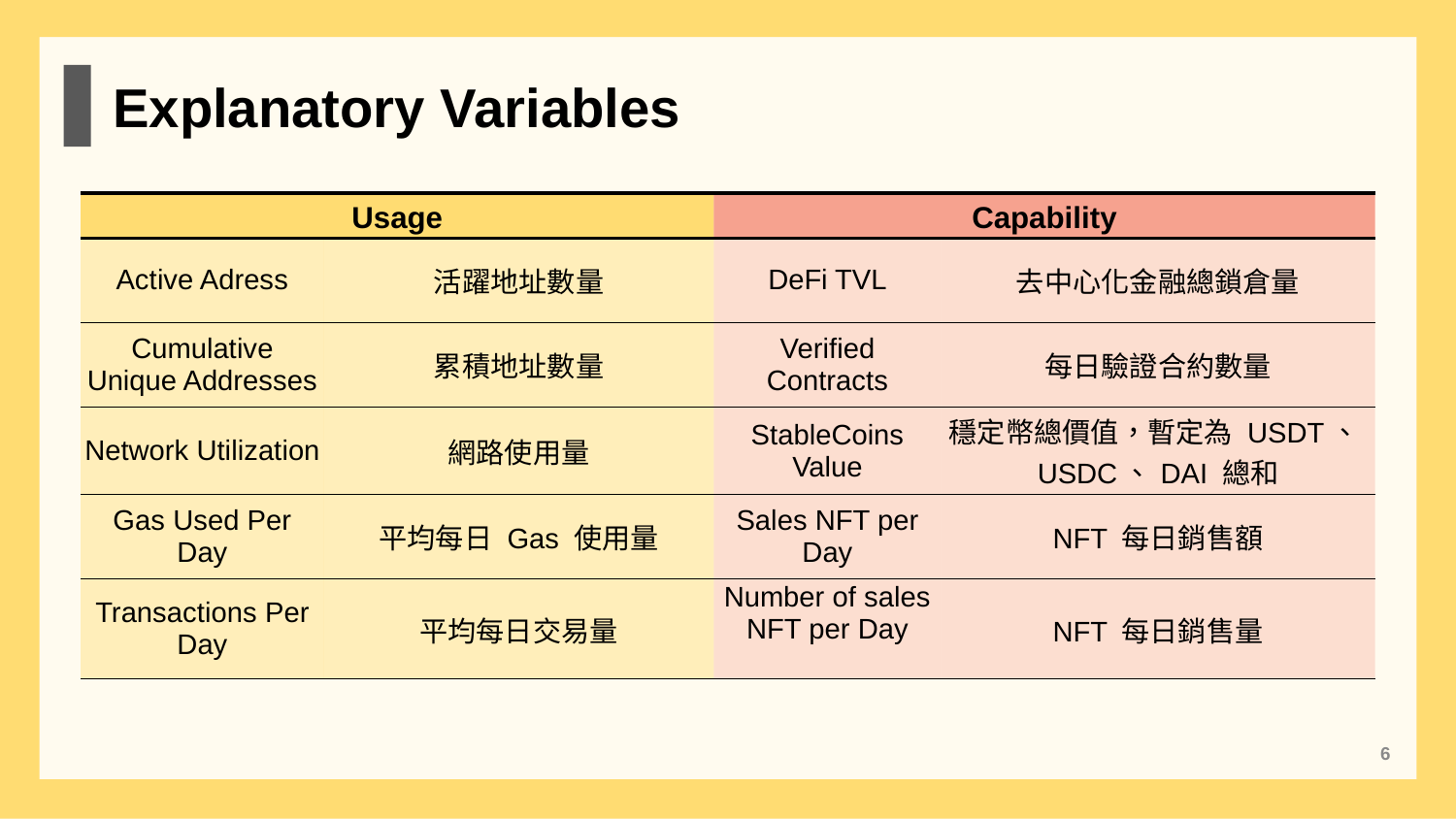

Explanatory Variables
| Usage |  | Capability |  |
| --- | --- | --- | --- |
| Active Adress | 活躍地址數量 | DeFi TVL | 去中心化金融總鎖倉量 |
| Cumulative Unique Addresses | 累積地址數量 | Verified Contracts | 每日驗證合約數量 |
| Network Utilization | 網路使用量 | StableCoins Value | 穩定幣總價值，暫定為 USDT、USDC、DAI 總和 |
| Gas Used Per Day | 平均每日 Gas 使用量 | Sales NFT per Day | NFT 每日銷售額 |
| Transactions Per Day | 平均每日交易量 | Number of sales NFT per Day | NFT 每日銷售量 |
6